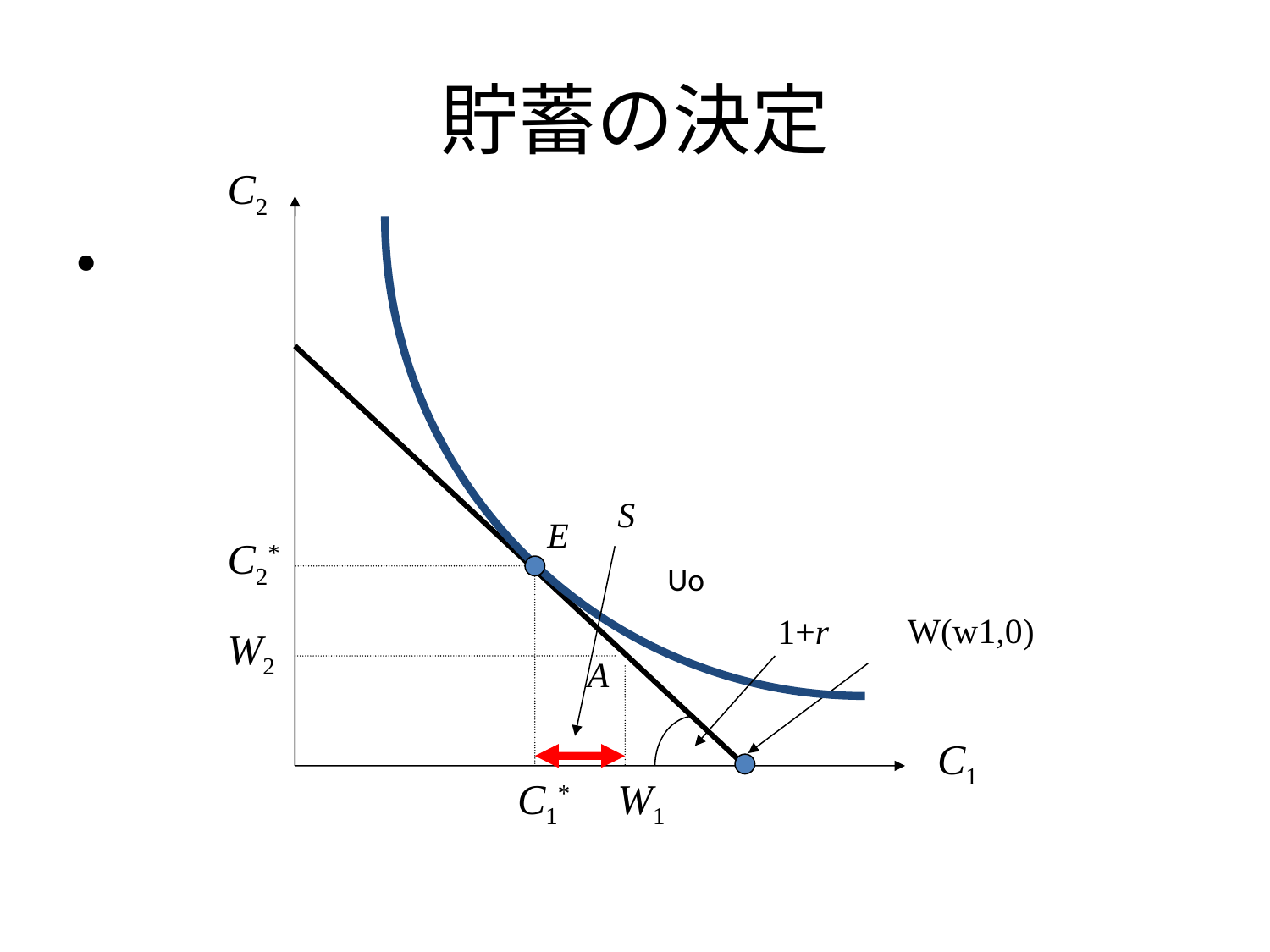

#
貯蓄の決定
C2

S
E
C2*

Uo

1+r
W(w1,0)
W2
A

C1

C1*
W1